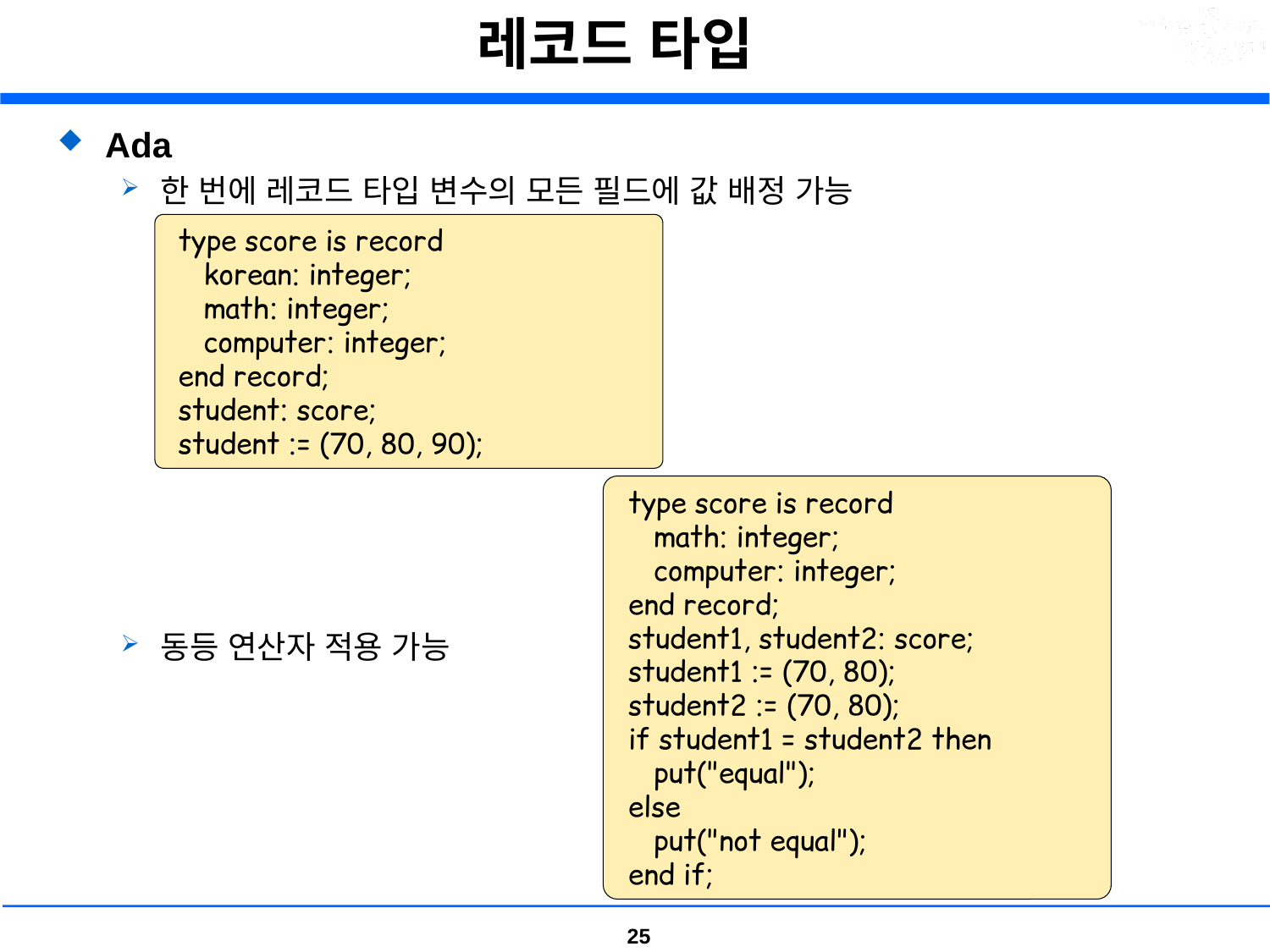

# 레코드 타입
Ada
한 번에 레코드 타입 변수의 모든 필드에 값 배정 가능

동등 연산자 적용 가능

 type score is record
    korean: integer;
    math: integer;
    computer: integer;
 end record;
 student: score;
 student := (70, 80, 90);
 type score is record
    math: integer;
    computer: integer;
 end record;
 student1, student2: score;
 student1 := (70, 80);
 student2 := (70, 80);
 if student1 = student2 then
    put("equal");
 else
    put("not equal");
 end if;